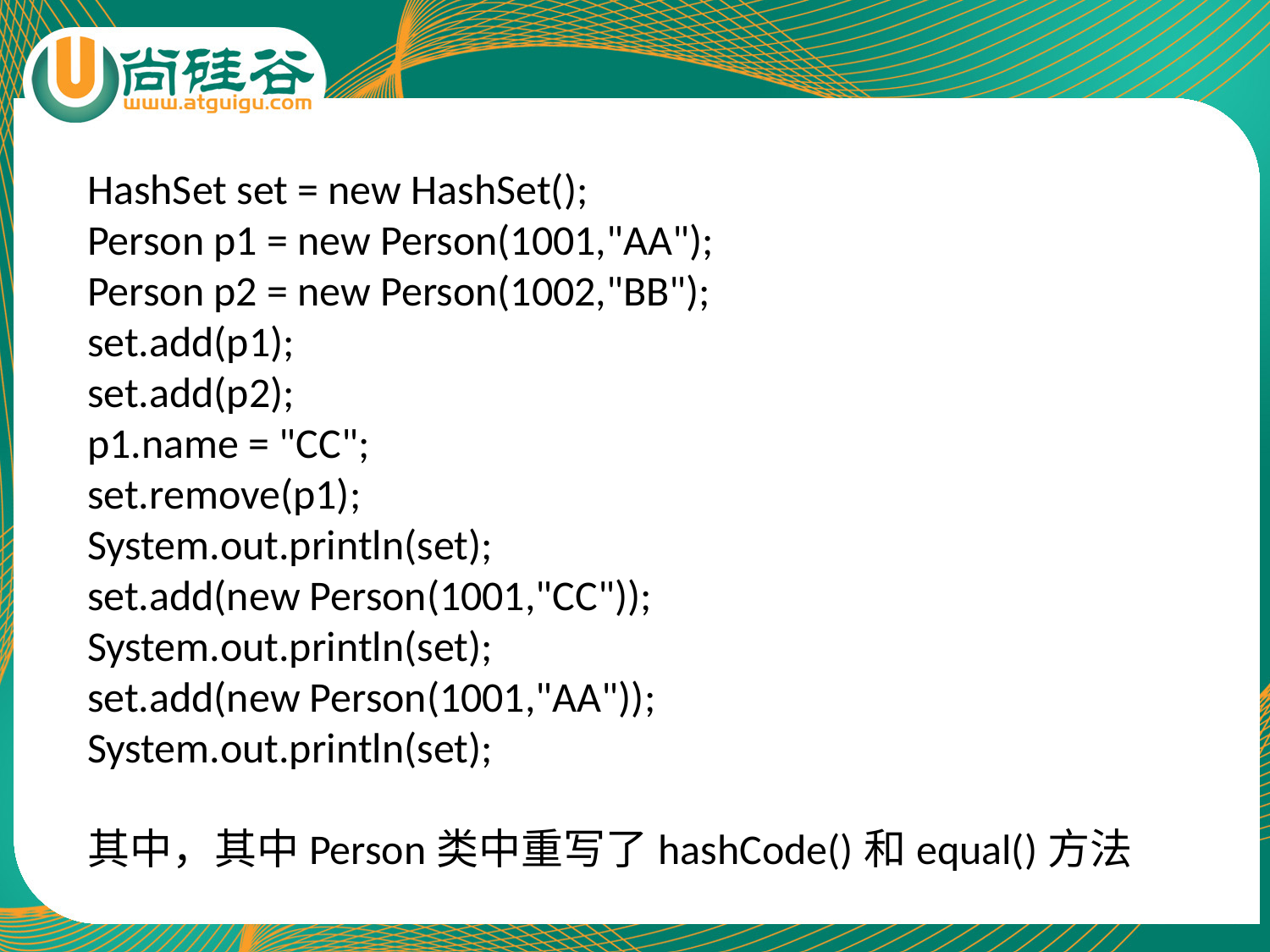

HashSet set = new HashSet();
Person p1 = new Person(1001,"AA");
Person p2 = new Person(1002,"BB");
set.add(p1);
set.add(p2);
p1.name = "CC";
set.remove(p1);
System.out.println(set);
set.add(new Person(1001,"CC"));
System.out.println(set);
set.add(new Person(1001,"AA"));
System.out.println(set);

其中，其中Person类中重写了hashCode()和equal()方法